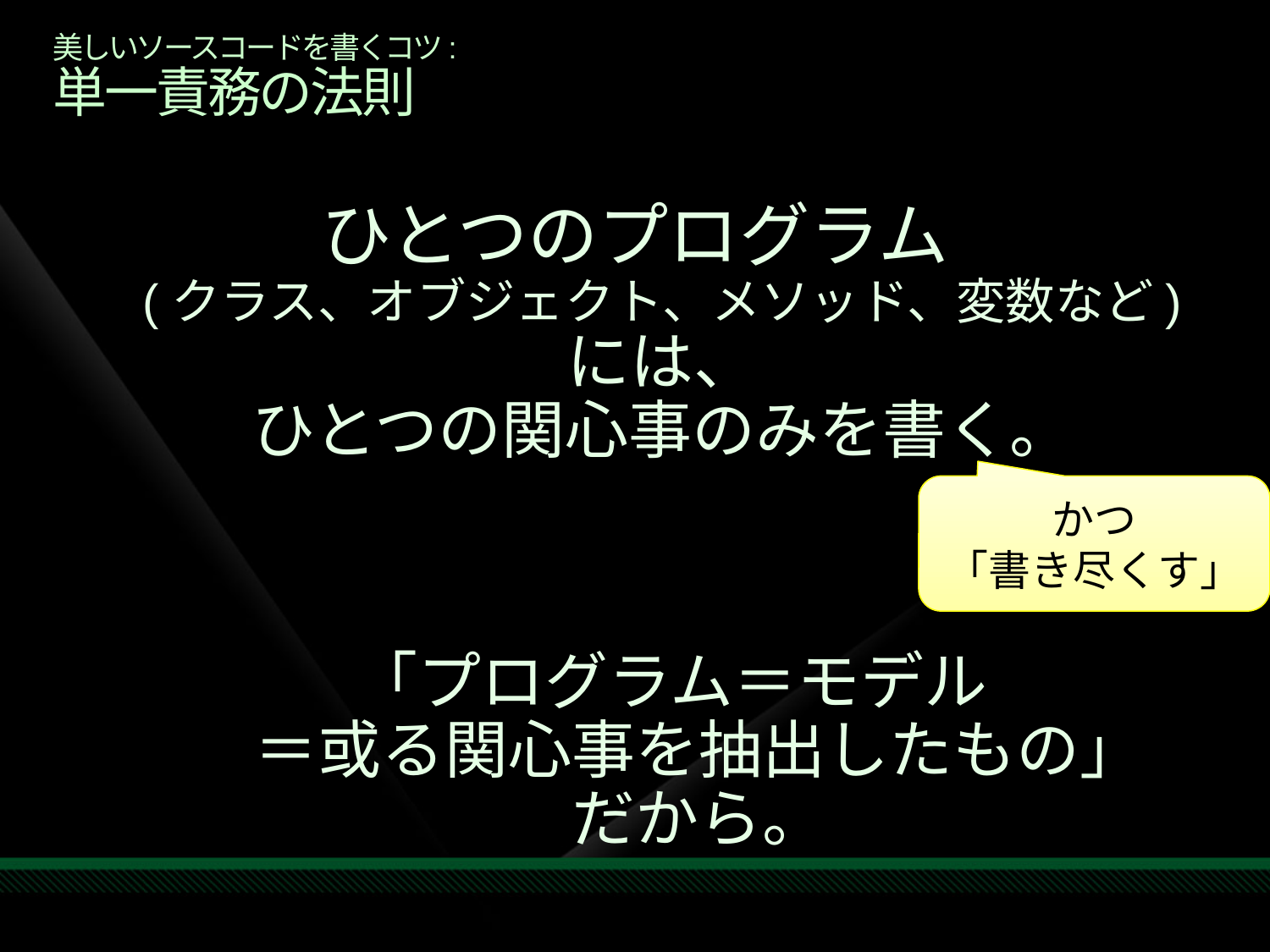

# 美しいソースコードを書くコツ: 単一責務の法則
ひとつのプログラム
(クラス、オブジェクト、メソッド、変数など)
には、
ひとつの関心事のみを書く。

「プログラム＝モデル
＝或る関心事を抽出したもの」
だから。
かつ
「書き尽くす」